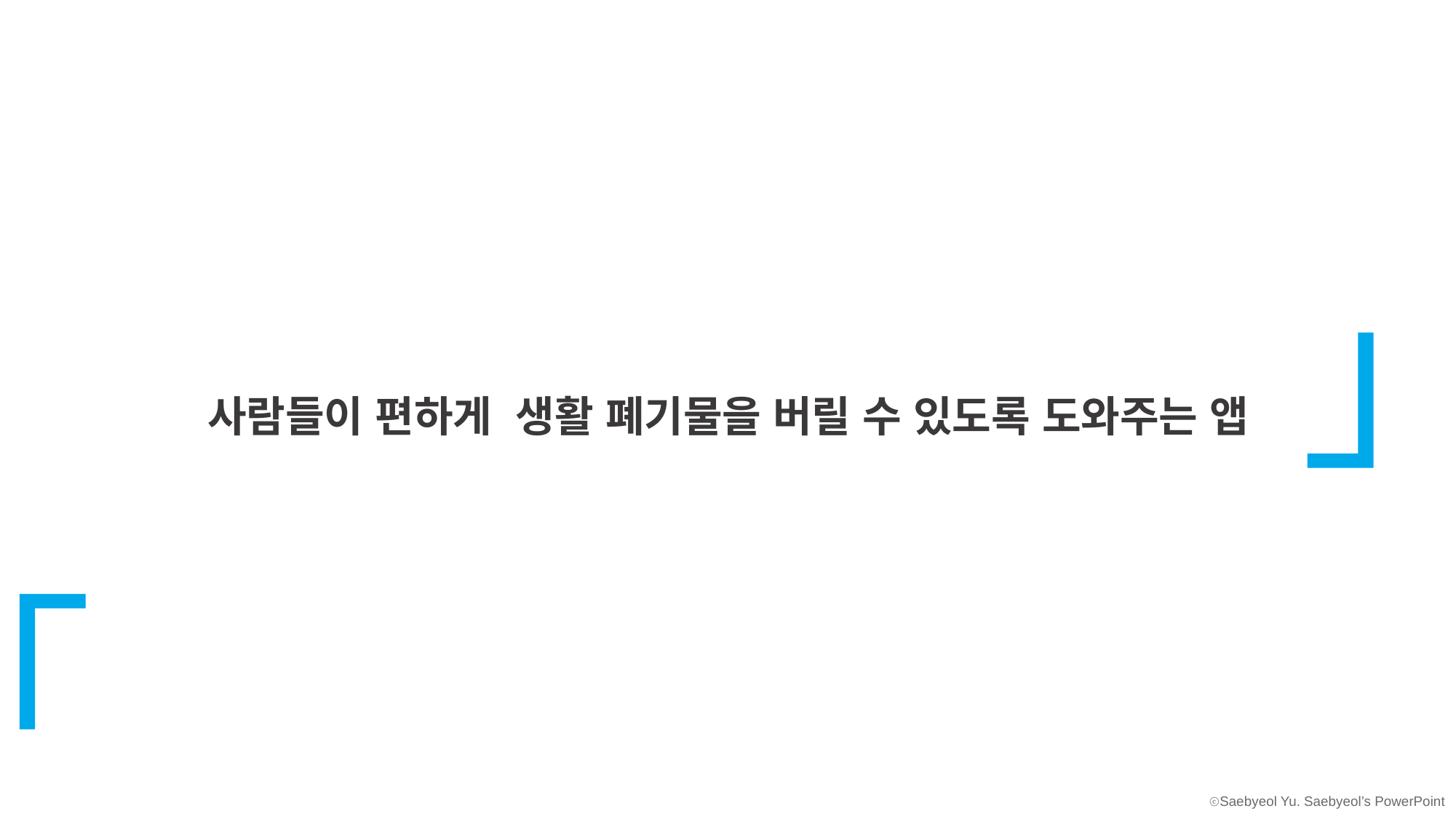

」
 「
사람들이 편하게  생활 폐기물을 버릴 수 있도록 도와주는 앱